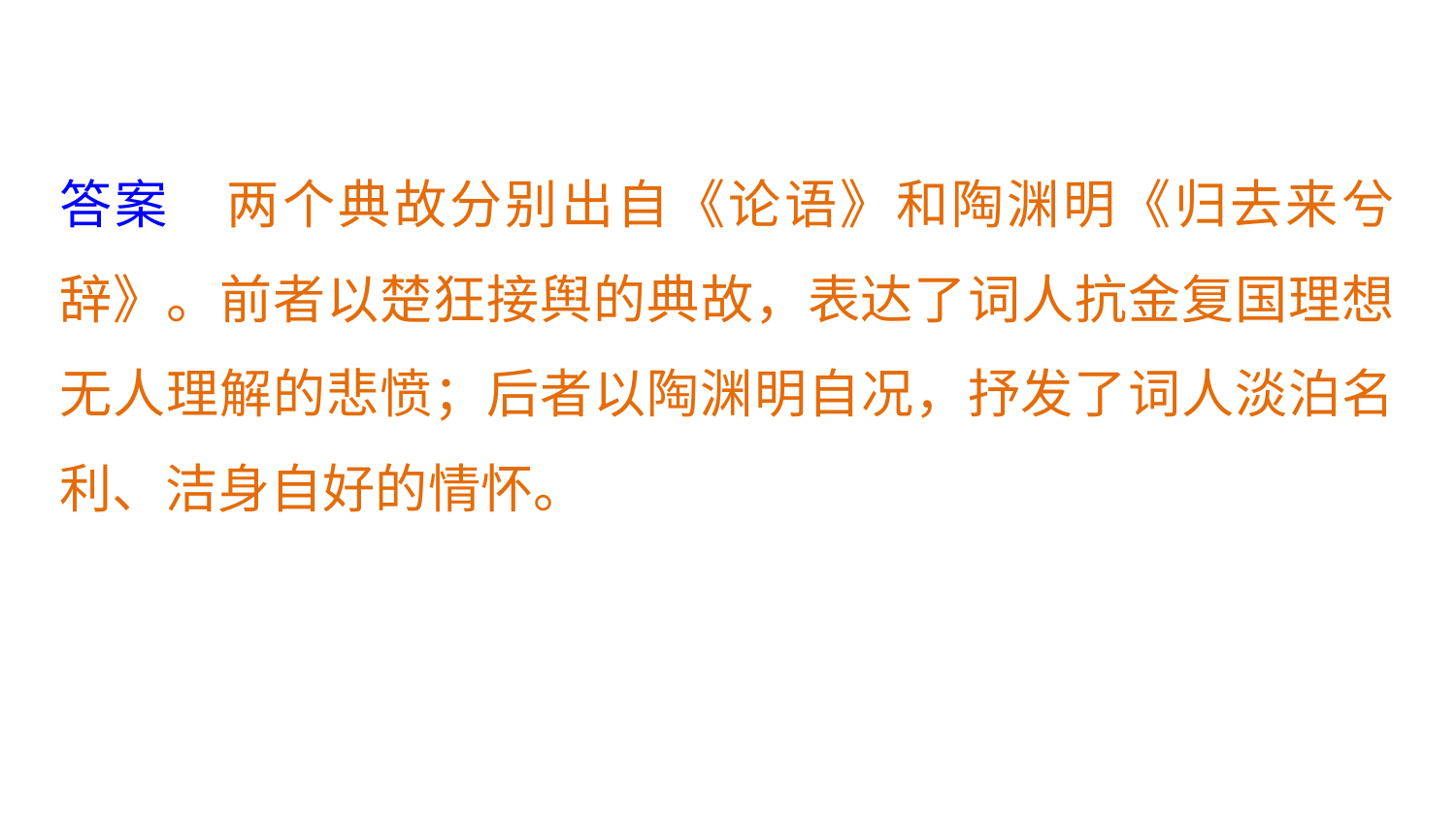

答案　两个典故分别出自《论语》和陶渊明《归去来兮辞》。前者以楚狂接舆的典故，表达了词人抗金复国理想无人理解的悲愤；后者以陶渊明自况，抒发了词人淡泊名利、洁身自好的情怀。